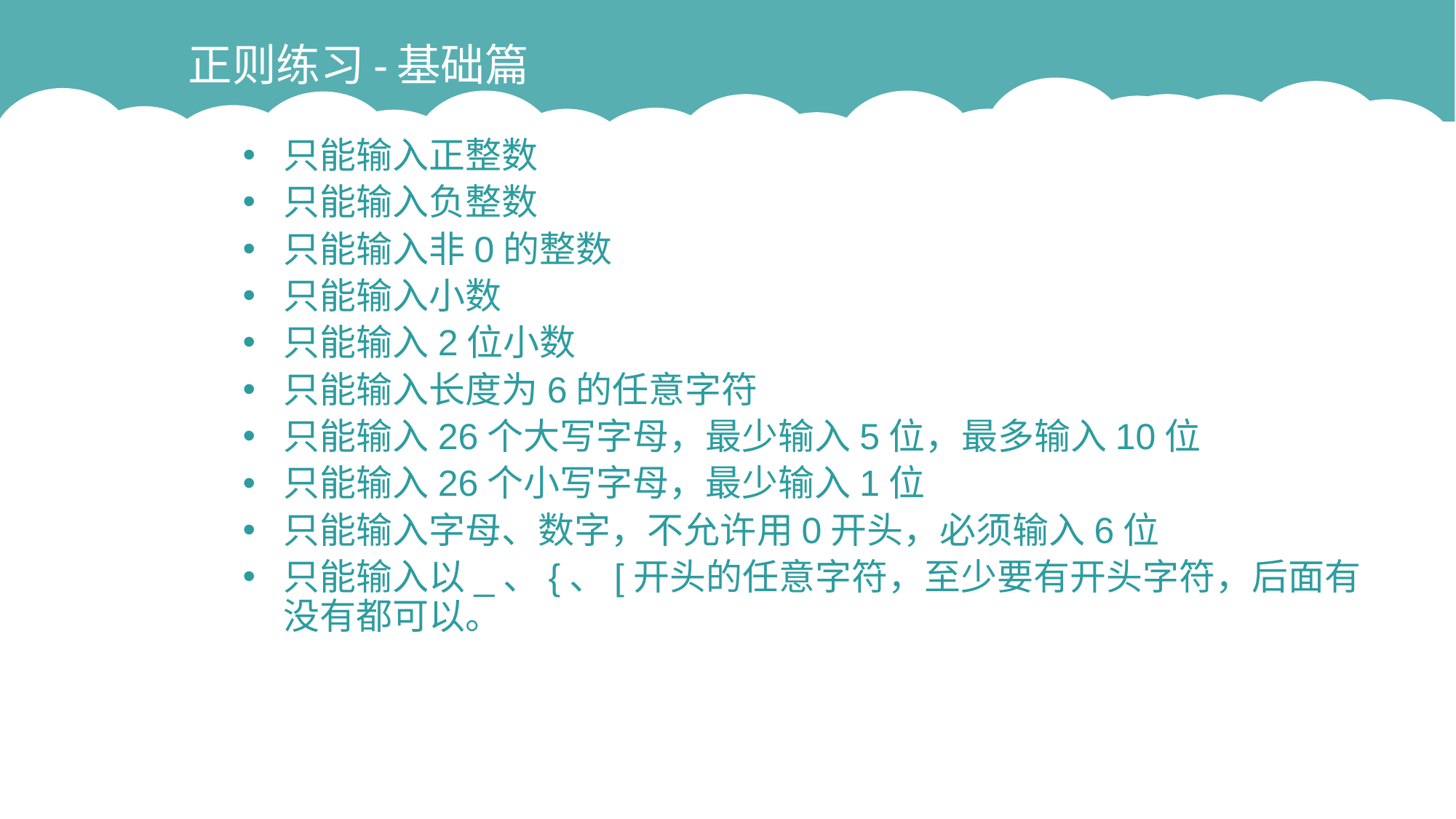

# 正则练习-基础篇
只能输入正整数
只能输入负整数
只能输入非0的整数
只能输入小数
只能输入2位小数
只能输入长度为6的任意字符
只能输入26个大写字母，最少输入5位，最多输入10位
只能输入26个小写字母，最少输入1位
只能输入字母、数字，不允许用0开头，必须输入6位
只能输入以_、{、[开头的任意字符，至少要有开头字符，后面有没有都可以。